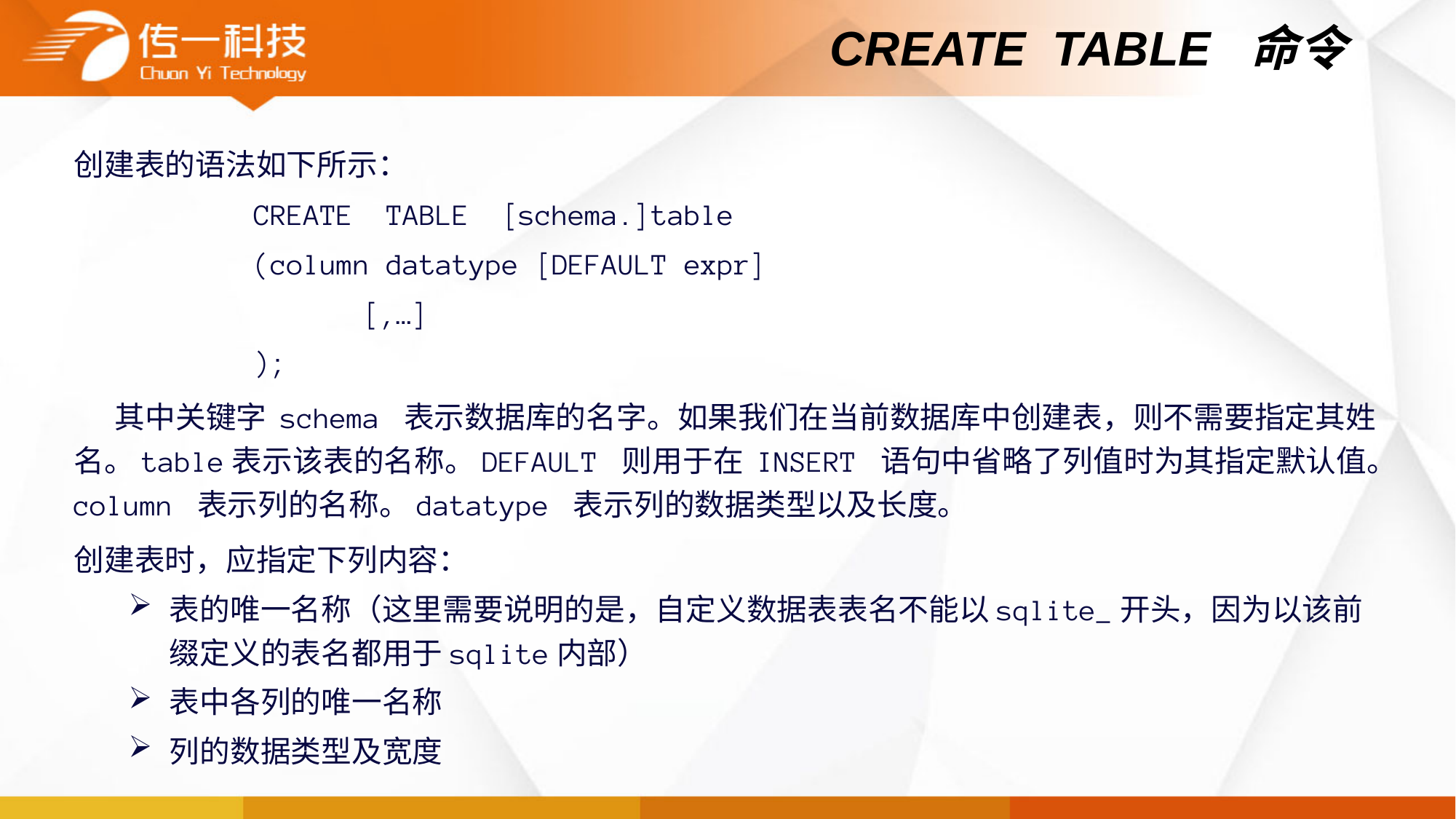

# CREATE  TABLE  命令
创建表的语法如下所示：
	 CREATE  TABLE  [schema.]table
	 (column datatype [DEFAULT expr]
		 [,…]
	 );
     其中关键字 schema 表示数据库的名字。如果我们在当前数据库中创建表，则不需要指定其姓名。table表示该表的名称。DEFAULT 则用于在 INSERT 语句中省略了列值时为其指定默认值。column 表示列的名称。datatype 表示列的数据类型以及长度。
创建表时，应指定下列内容：
表的唯一名称（这里需要说明的是，自定义数据表表名不能以sqlite_开头，因为以该前缀定义的表名都用于sqlite内部）
表中各列的唯一名称
列的数据类型及宽度